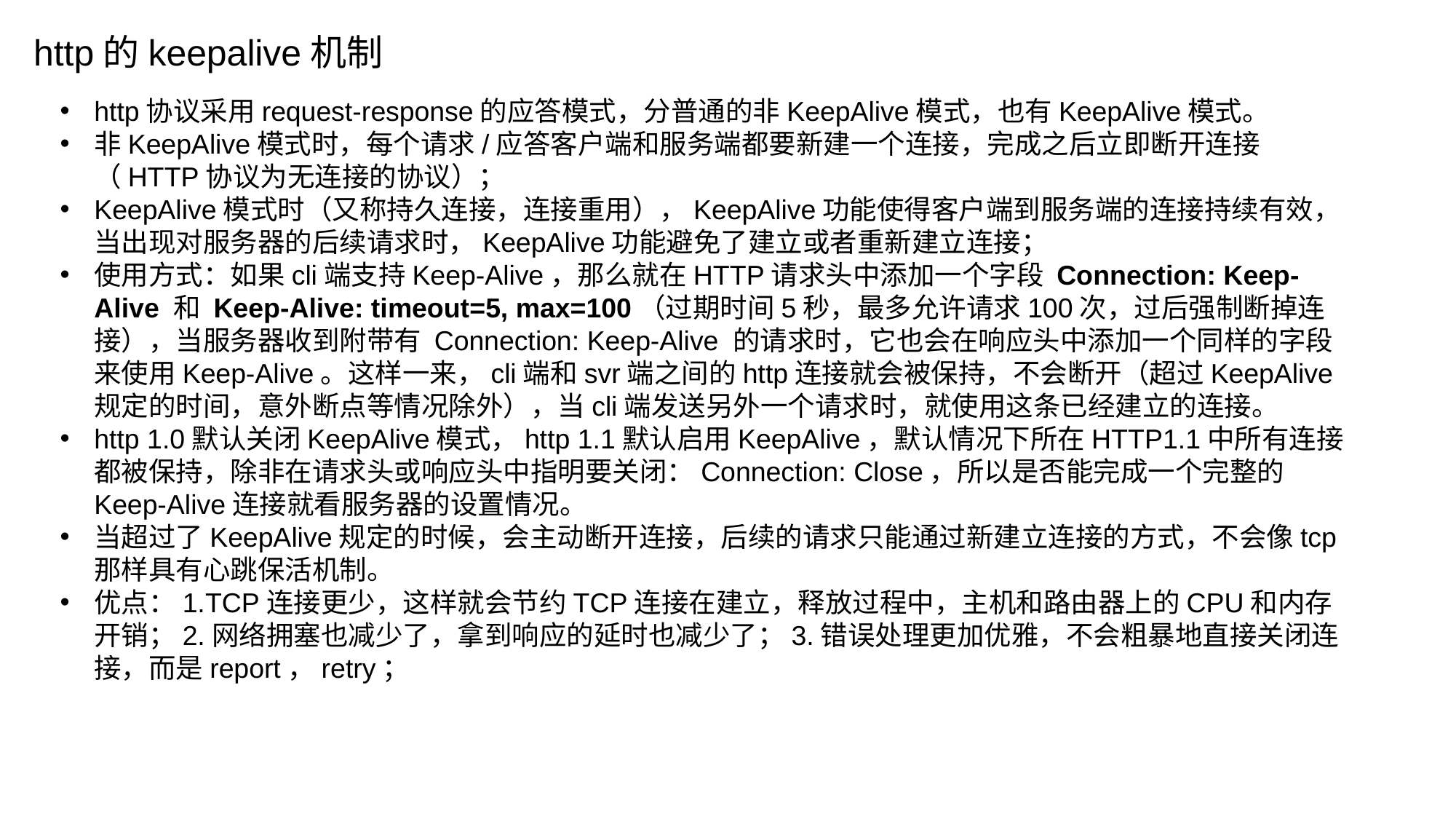

http的keepalive机制
http协议采用request-response的应答模式，分普通的非KeepAlive模式，也有KeepAlive模式。
非KeepAlive模式时，每个请求/应答客户端和服务端都要新建一个连接，完成之后立即断开连接（HTTP协议为无连接的协议）；
KeepAlive模式时（又称持久连接，连接重用），KeepAlive功能使得客户端到服务端的连接持续有效，当出现对服务器的后续请求时，KeepAlive功能避免了建立或者重新建立连接；
使用方式：如果cli端支持Keep-Alive，那么就在HTTP请求头中添加一个字段 Connection: Keep-Alive 和 Keep-Alive: timeout=5, max=100（过期时间5秒，最多允许请求100次，过后强制断掉连接），当服务器收到附带有 Connection: Keep-Alive 的请求时，它也会在响应头中添加一个同样的字段来使用Keep-Alive。这样一来，cli端和svr端之间的http连接就会被保持，不会断开（超过KeepAlive规定的时间，意外断点等情况除外），当cli端发送另外一个请求时，就使用这条已经建立的连接。
http 1.0默认关闭KeepAlive模式，http 1.1默认启用KeepAlive，默认情况下所在HTTP1.1中所有连接都被保持，除非在请求头或响应头中指明要关闭：Connection: Close，所以是否能完成一个完整的Keep-Alive连接就看服务器的设置情况。
当超过了KeepAlive规定的时候，会主动断开连接，后续的请求只能通过新建立连接的方式，不会像tcp那样具有心跳保活机制。
优点：1.TCP连接更少，这样就会节约TCP连接在建立，释放过程中，主机和路由器上的CPU和内存开销；2.网络拥塞也减少了，拿到响应的延时也减少了；3.错误处理更加优雅，不会粗暴地直接关闭连接，而是report，retry；